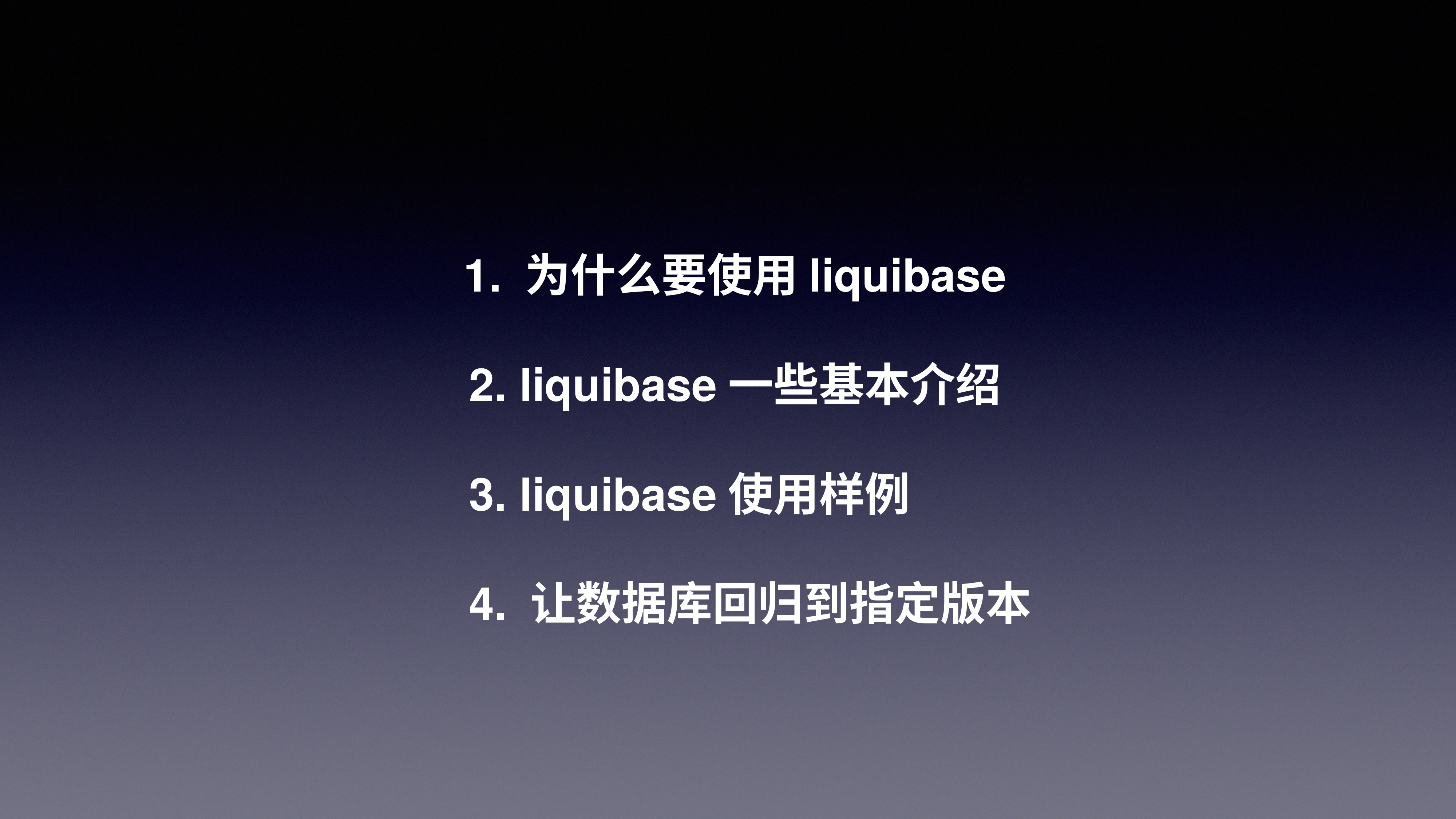

1. 为什么要使用liquibase
2. liquibase一些基本介绍
3. liquibase使用样例
4. 让数据库回归到指定版本